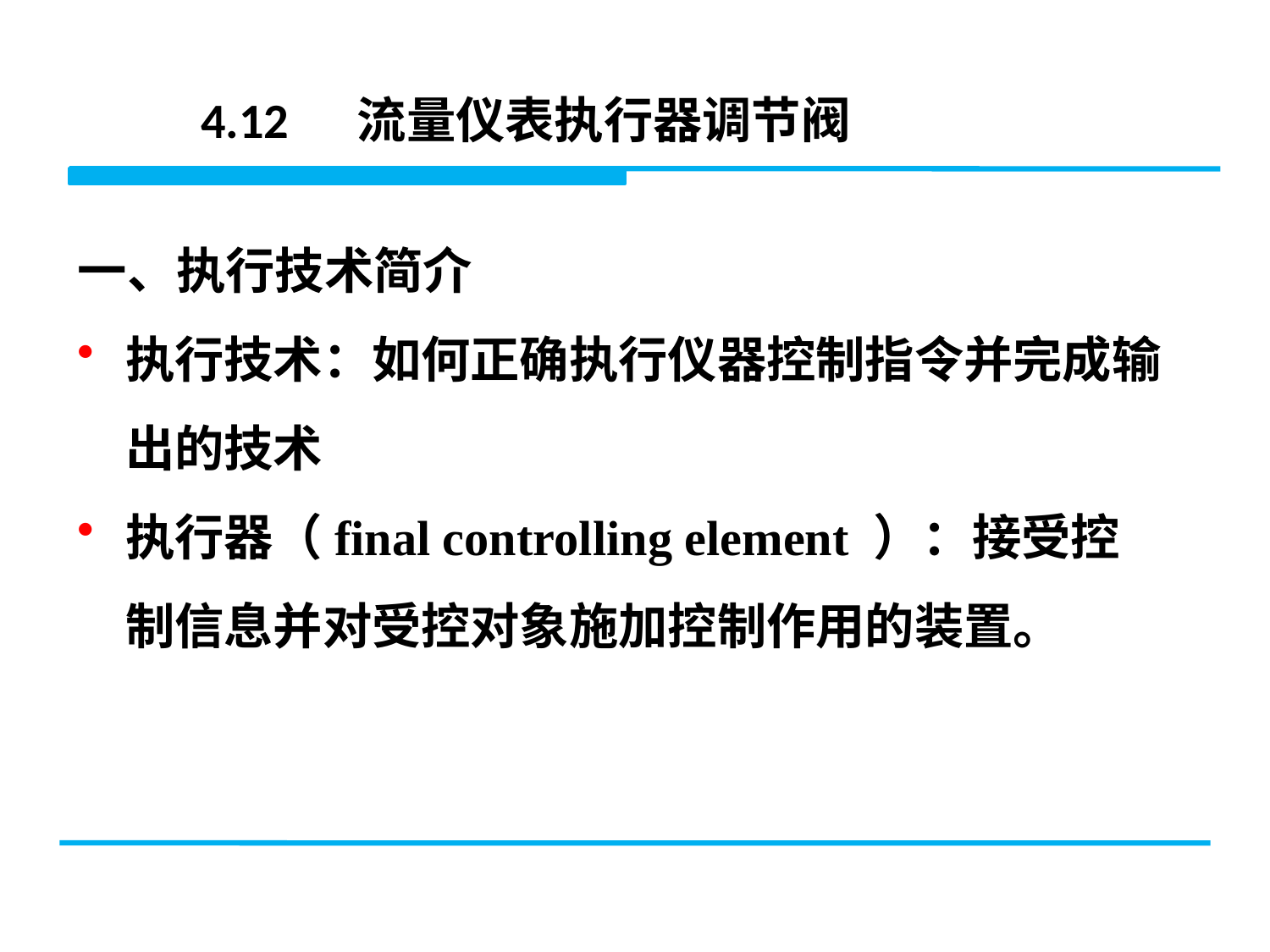

4.12     流量仪表执行器调节阀

一、执行技术简介
执行技术：如何正确执行仪器控制指令并完成输出的技术
执行器（final controlling element ）：接受控制信息并对受控对象施加控制作用的装置。